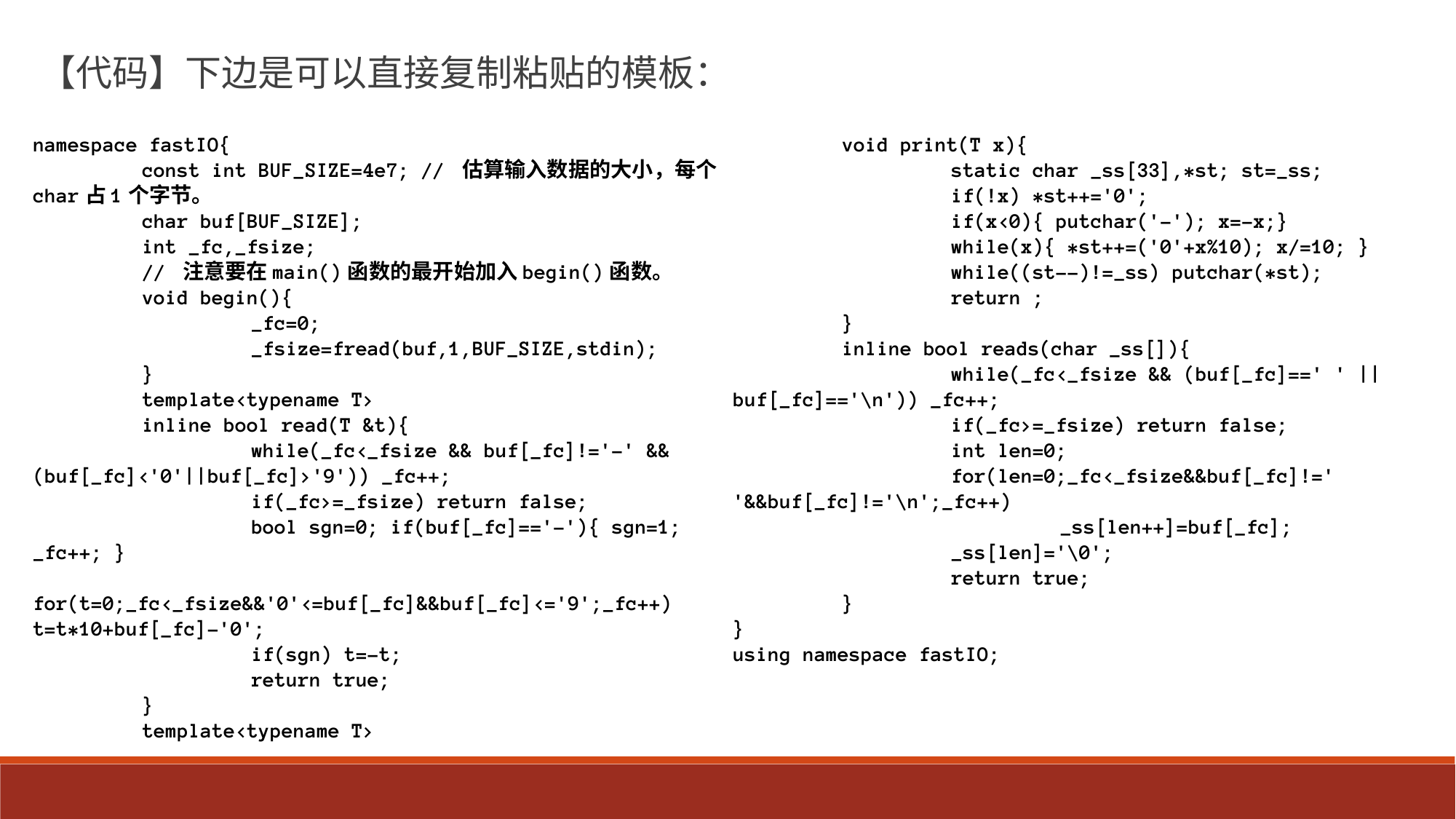

【代码】下边是可以直接复制粘贴的模板：
namespace fastIO{
	const int BUF_SIZE=4e7; // 估算输入数据的大小，每个char占1个字节。
	char buf[BUF_SIZE];
	int _fc,_fsize;
	// 注意要在main()函数的最开始加入begin()函数。
	void begin(){
		_fc=0;
		_fsize=fread(buf,1,BUF_SIZE,stdin);
	}
	template<typename T>
	inline bool read(T &t){
		while(_fc<_fsize && buf[_fc]!='-' && (buf[_fc]<'0'||buf[_fc]>'9')) _fc++;
		if(_fc>=_fsize) return false;
		bool sgn=0; if(buf[_fc]=='-'){ sgn=1; _fc++; }
		for(t=0;_fc<_fsize&&'0'<=buf[_fc]&&buf[_fc]<='9';_fc++) t=t*10+buf[_fc]-'0';
		if(sgn) t=-t;
		return true;
	}
	template<typename T>
	void print(T x){
  		static char _ss[33],*st; st=_ss;
 		if(!x) *st++='0';
		if(x<0){ putchar('-'); x=-x;}
 		while(x){ *st++=('0'+x%10); x/=10; }
		while((st--)!=_ss) putchar(*st);
		return ;
	}
	inline bool reads(char _ss[]){
		while(_fc<_fsize && (buf[_fc]==' ' || buf[_fc]=='\n')) _fc++;
		if(_fc>=_fsize) return false;
		int len=0;
		for(len=0;_fc<_fsize&&buf[_fc]!=' '&&buf[_fc]!='\n';_fc++)
			_ss[len++]=buf[_fc];
		_ss[len]='\0';
		return true;
	}
}
using namespace fastIO;